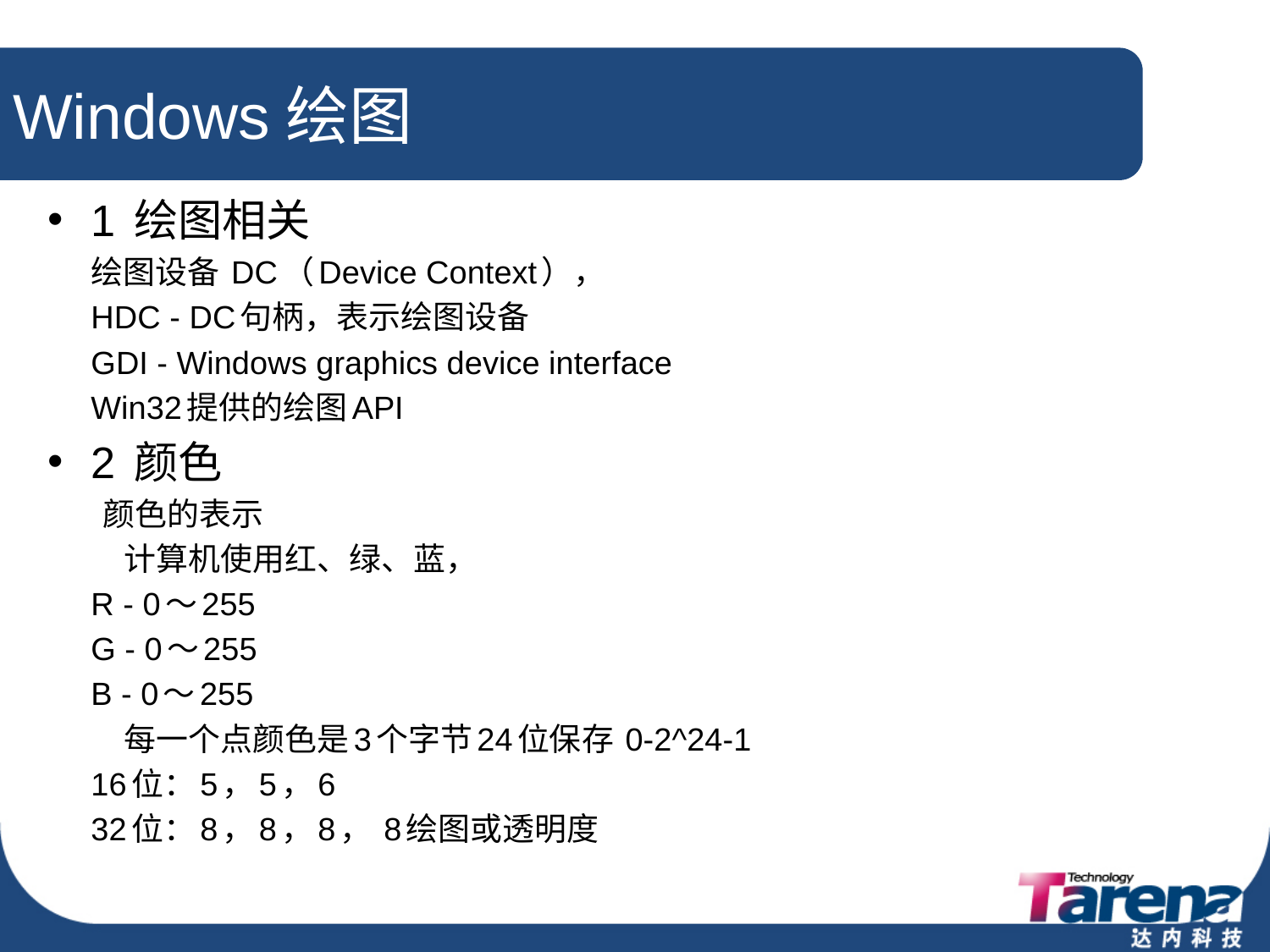

# Windows绘图
1 绘图相关
	绘图设备 DC（Device Context），
	HDC - DC句柄，表示绘图设备
	GDI - Windows graphics device interface
		Win32提供的绘图API
2 颜色
	 颜色的表示
	    计算机使用红、绿、蓝，
		R - 0～255
		G - 0～255
		B - 0～255
	    每一个点颜色是3个字节24位保存 0-2^24-1
		16位：5，5，6
		32位：8，8，8， 8绘图或透明度